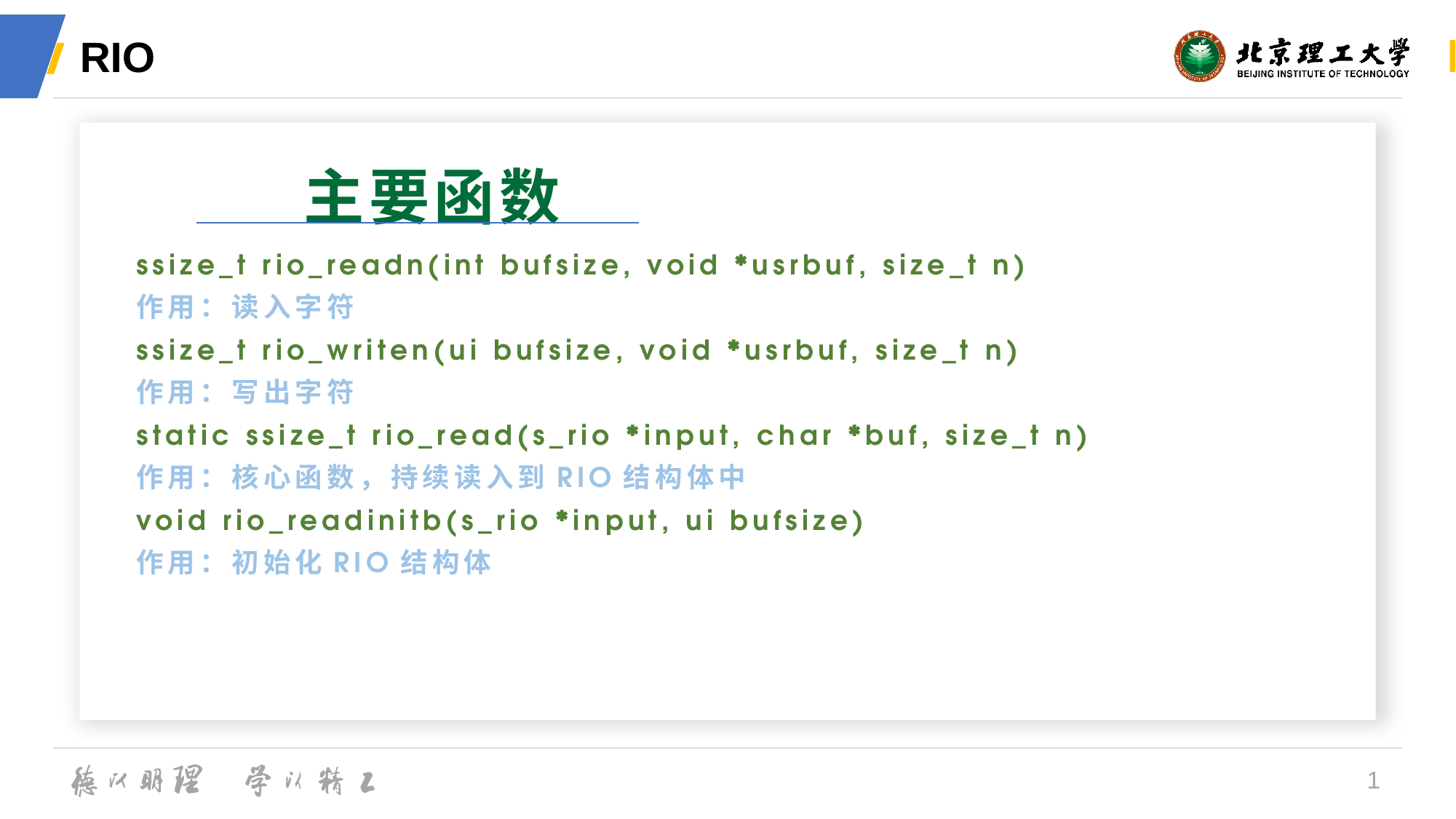

# RIO

主要函数
ssize_t rio_readn(int bufsize, void *usrbuf, size_t n)
作用：读入字符
ssize_t rio_writen(ui bufsize, void *usrbuf, size_t n)
作用：写出字符
static ssize_t rio_read(s_rio *input, char *buf, size_t n)
作用：核心函数，持续读入到RIO结构体中
void rio_readinitb(s_rio *input, ui bufsize)
作用：初始化RIO结构体